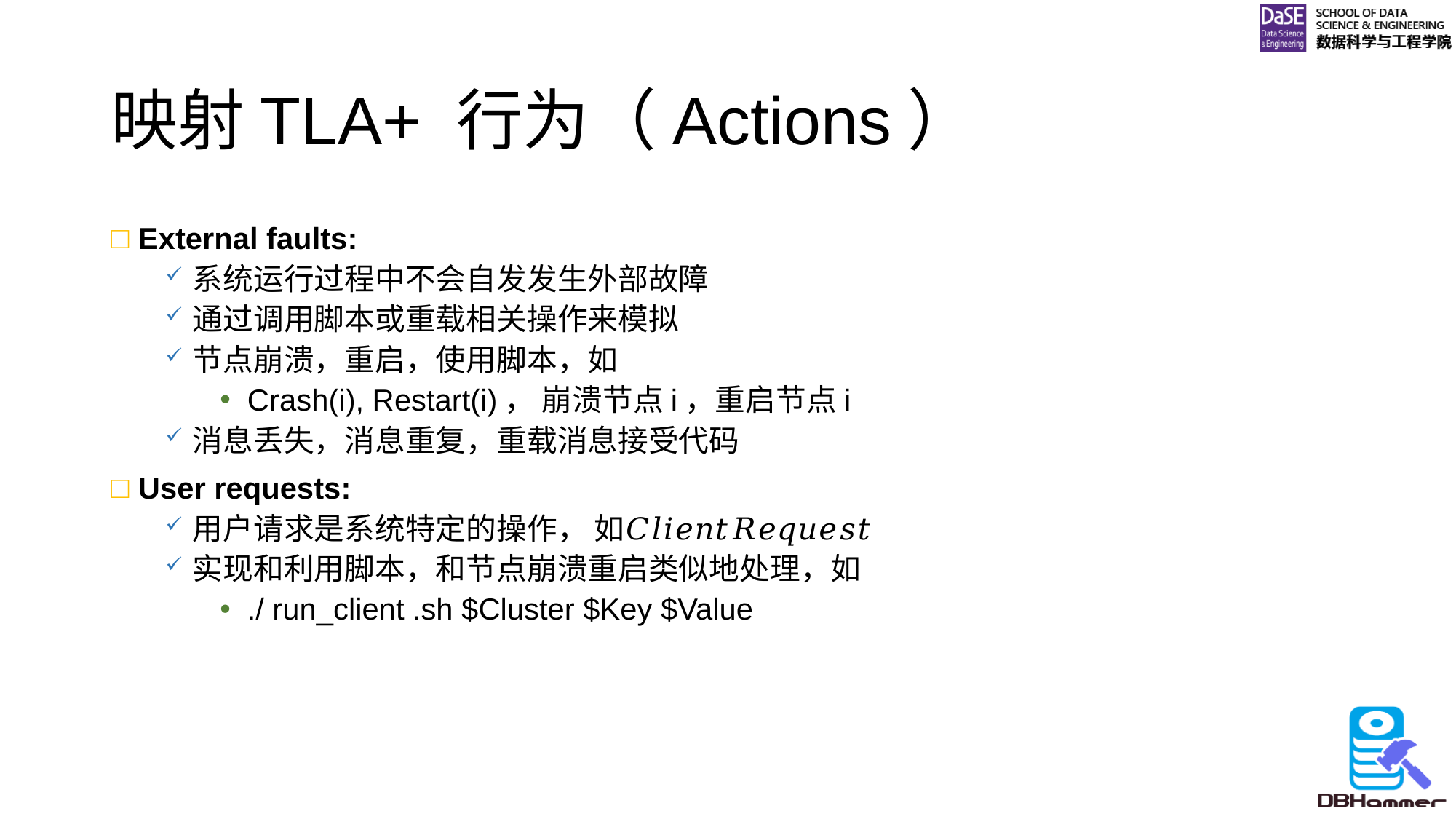

# 映射TLA+ 行为（Actions）
External faults:
系统运行过程中不会自发发生外部故障
通过调用脚本或重载相关操作来模拟
节点崩溃，重启，使用脚本，如
Crash(i), Restart(i)， 崩溃节点i，重启节点i
消息丢失，消息重复，重载消息接受代码
User requests:
用户请求是系统特定的操作， 如𝐶𝑙𝑖𝑒𝑛𝑡𝑅𝑒𝑞𝑢𝑒𝑠𝑡
实现和利用脚本，和节点崩溃重启类似地处理，如
./ run_client .sh $Cluster $Key $Value